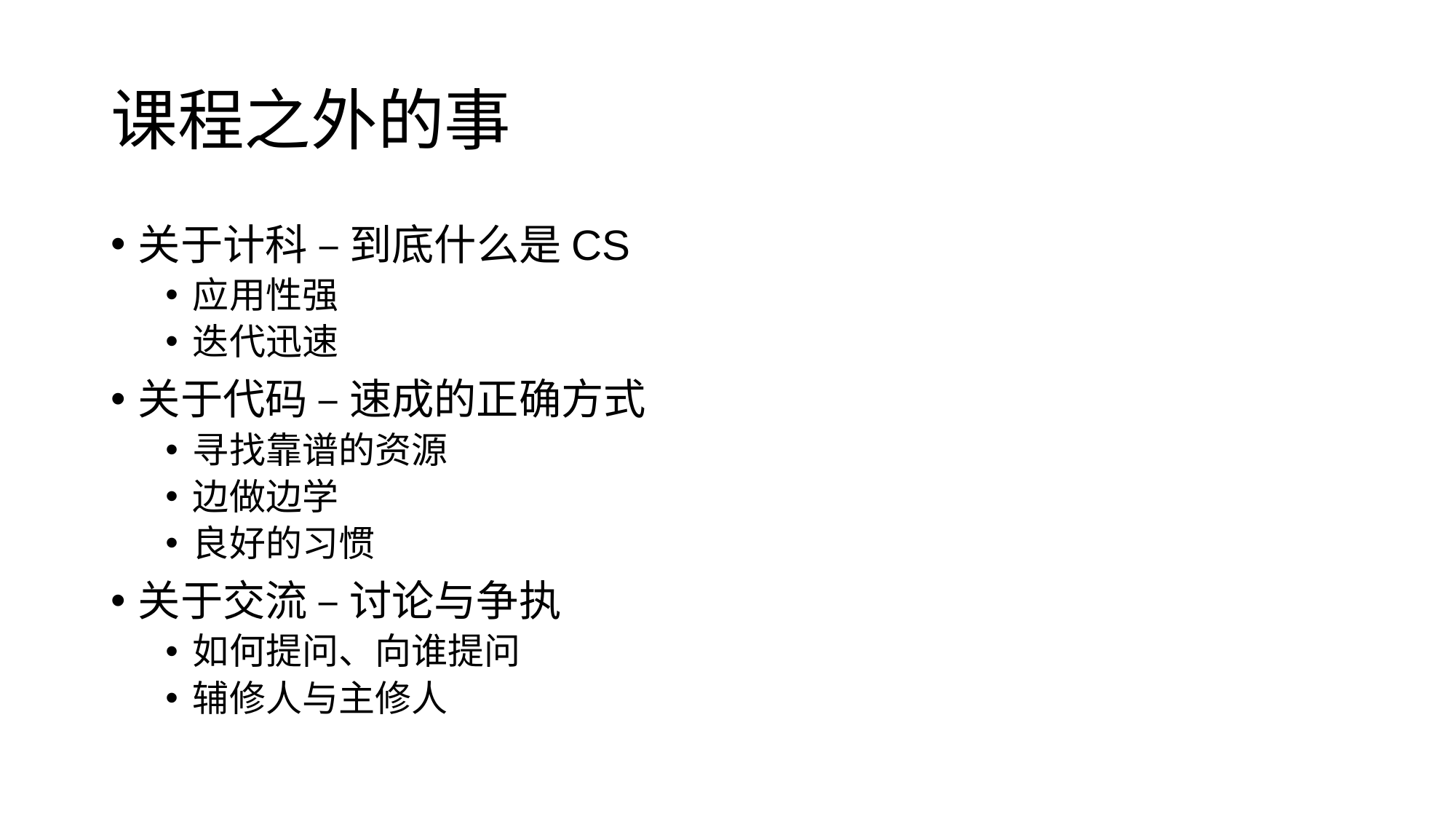

# 课程之外的事
关于计科 – 到底什么是CS
应用性强
迭代迅速
关于代码 – 速成的正确方式
寻找靠谱的资源
边做边学
良好的习惯
关于交流 – 讨论与争执
如何提问、向谁提问
辅修人与主修人